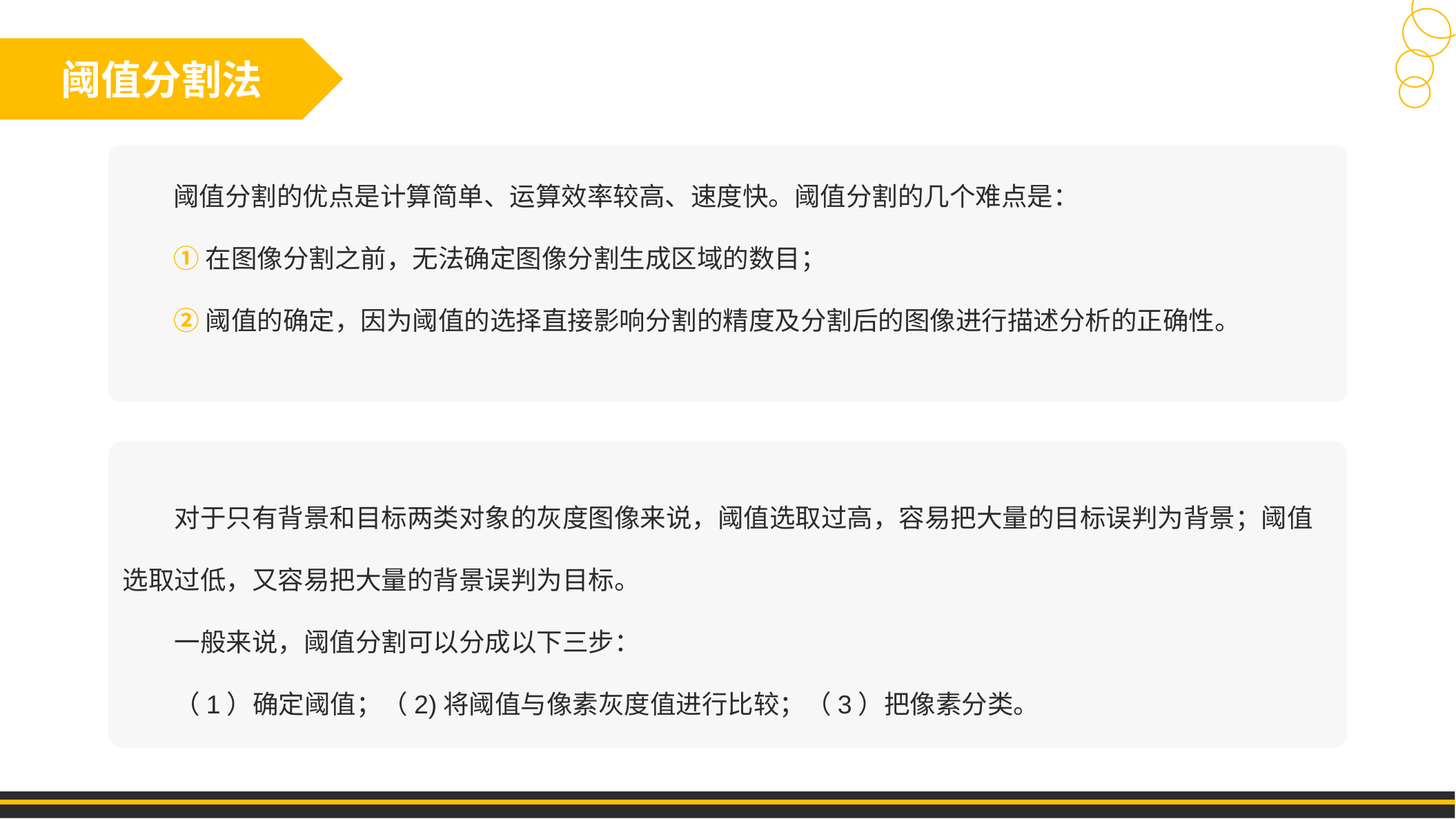

阈值分割法
阈值分割的优点是计算简单、运算效率较高、速度快。阈值分割的几个难点是：
①在图像分割之前，无法确定图像分割生成区域的数目；
②阈值的确定，因为阈值的选择直接影响分割的精度及分割后的图像进行描述分析的正确性。

对于只有背景和目标两类对象的灰度图像来说，阈值选取过高，容易把大量的目标误判为背景；阈值选取过低，又容易把大量的背景误判为目标。
一般来说，阈值分割可以分成以下三步：
（1）确定阈值；（2)将阈值与像素灰度值进行比较；（3）把像素分类。